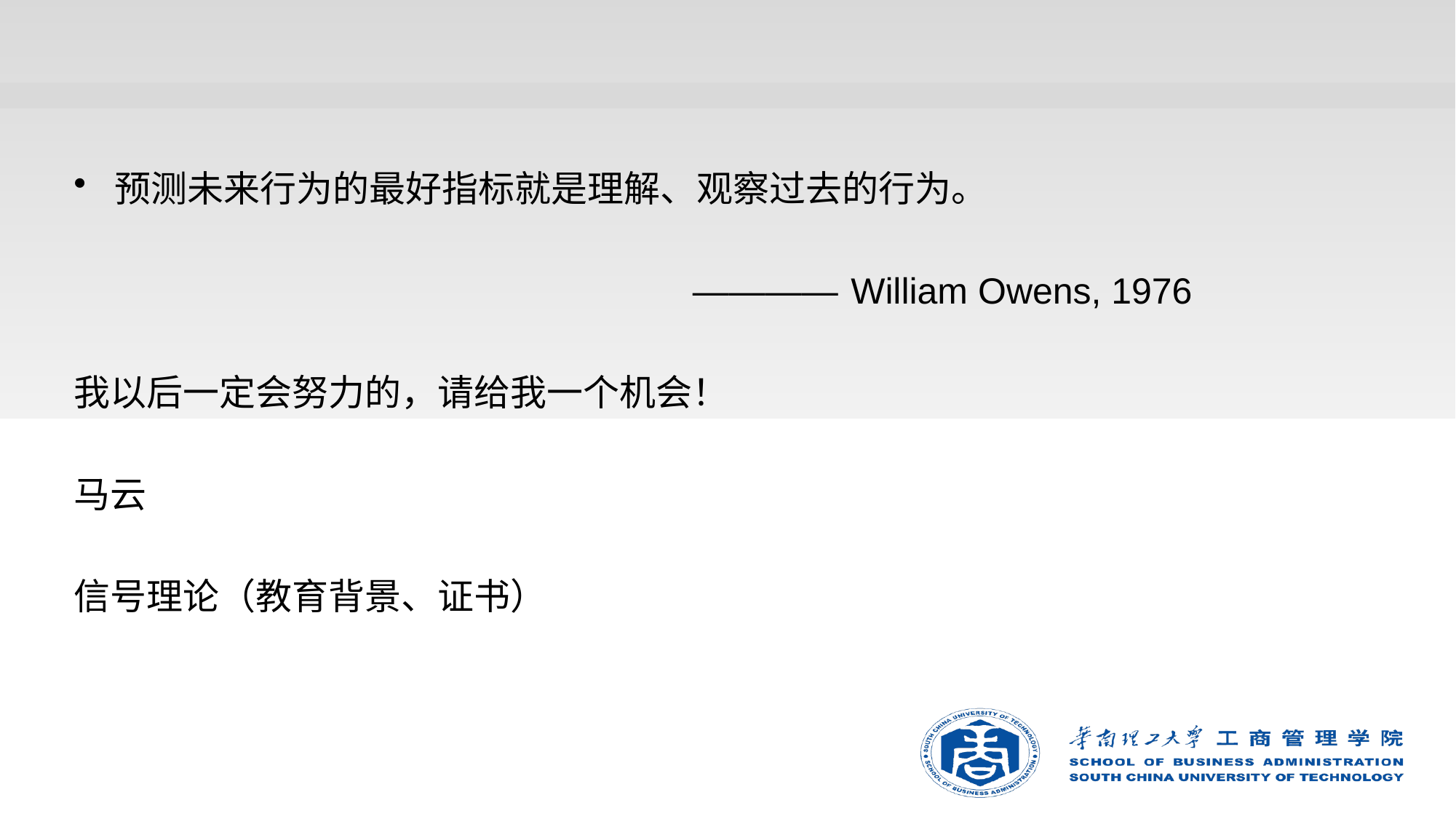

#
预测未来行为的最好指标就是理解、观察过去的行为。

                                                             ———— William Owens, 1976

我以后一定会努力的，请给我一个机会！

马云

信号理论（教育背景、证书）